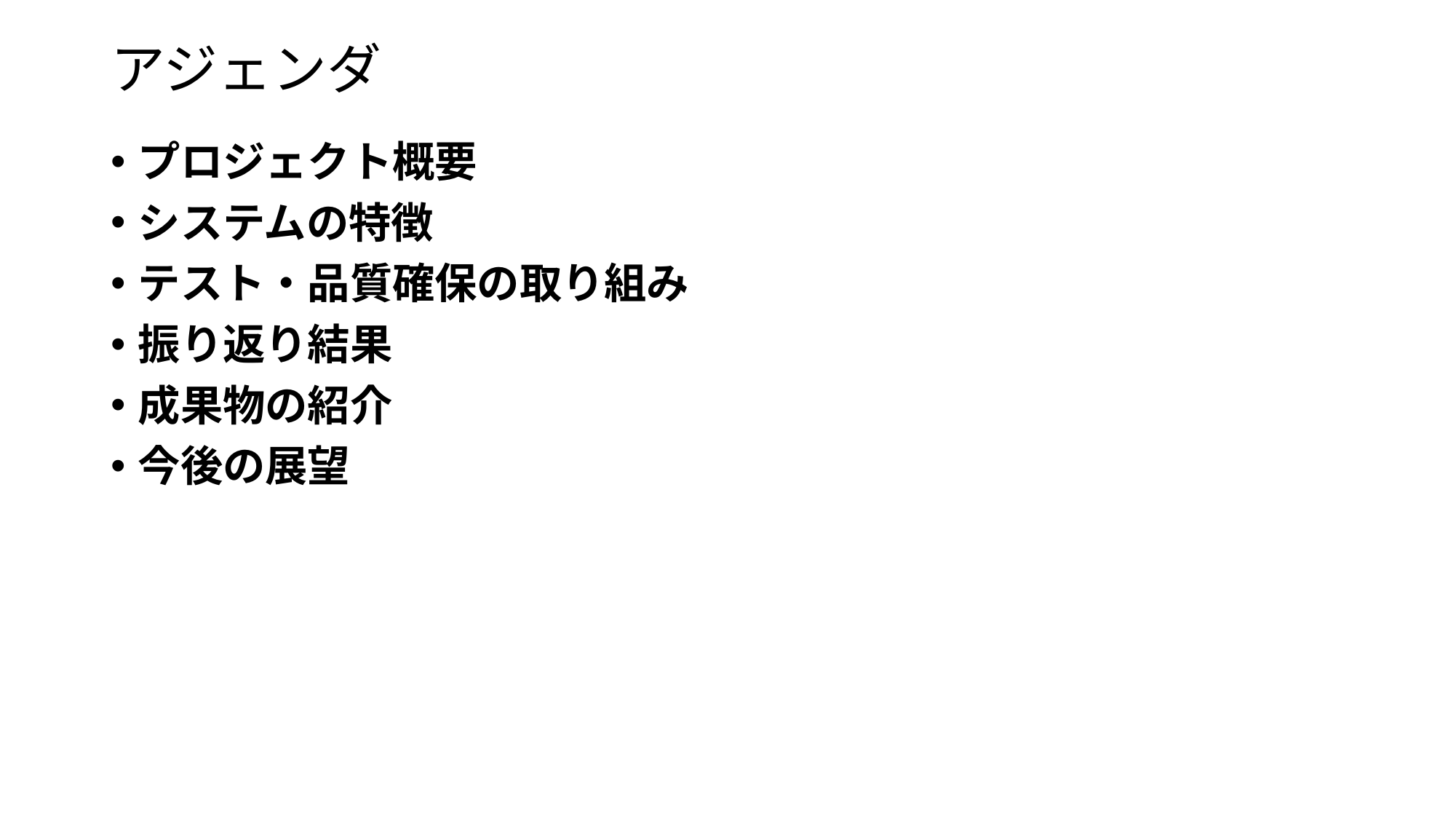

# アジェンダ
プロジェクト概要
システムの特徴
テスト・品質確保の取り組み
振り返り結果
成果物の紹介
今後の展望